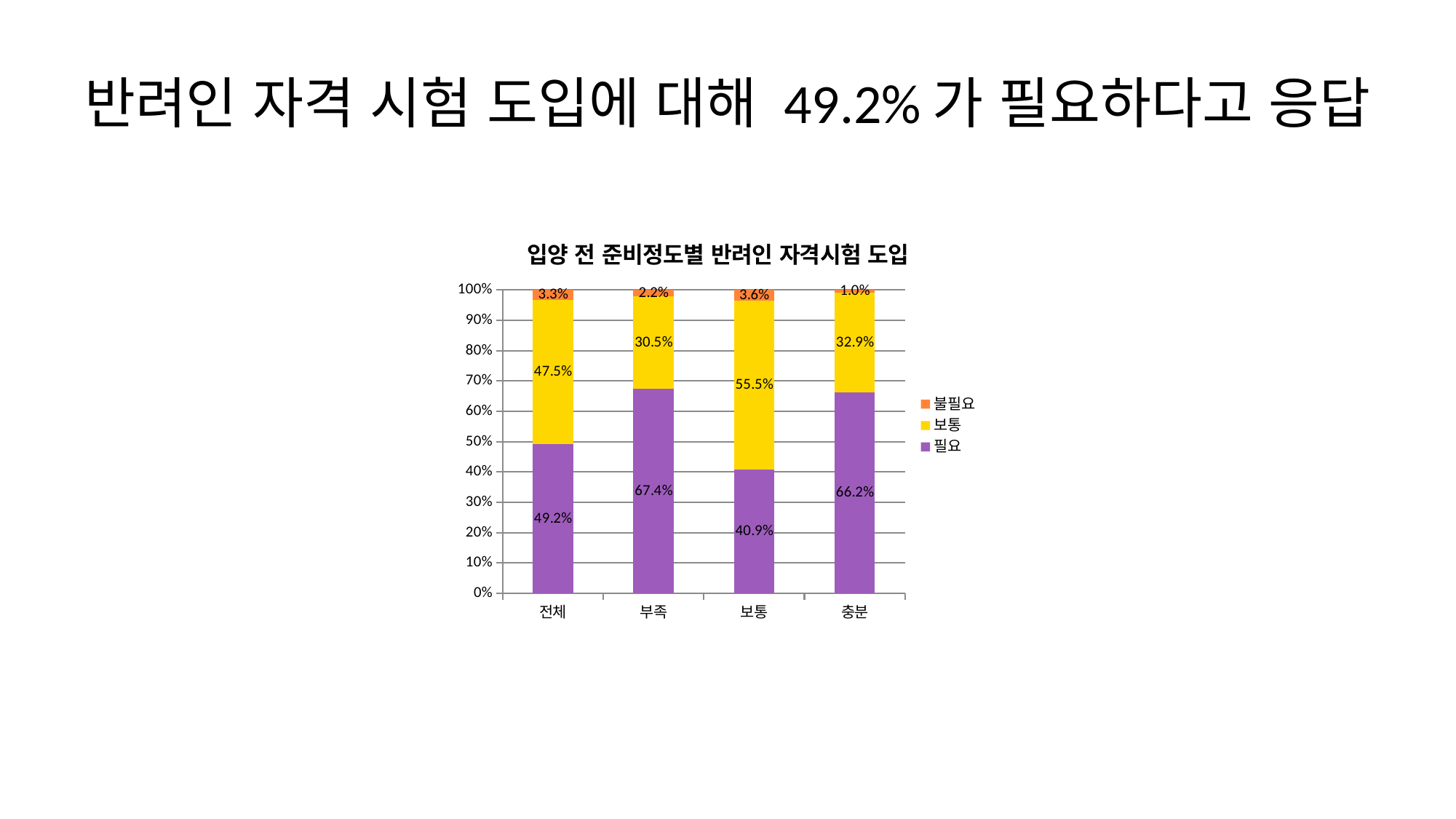

# 반려인 자격 시험 도입에 대해 49.2%가 필요하다고 응답

### Chart: 입양 전 준비정도별 반려인 자격시험 도입

| Category | 필요 | 보통 | 불필요 |
|---|---|---|---|
| 전체 | 0.492 | 0.475 | 0.033 |
| 부족 | 0.674 | 0.305 | 0.022 |
| 보통 | 0.409 | 0.555 | 0.036 |
| 충분 | 0.662 | 0.329 | 0.01 |